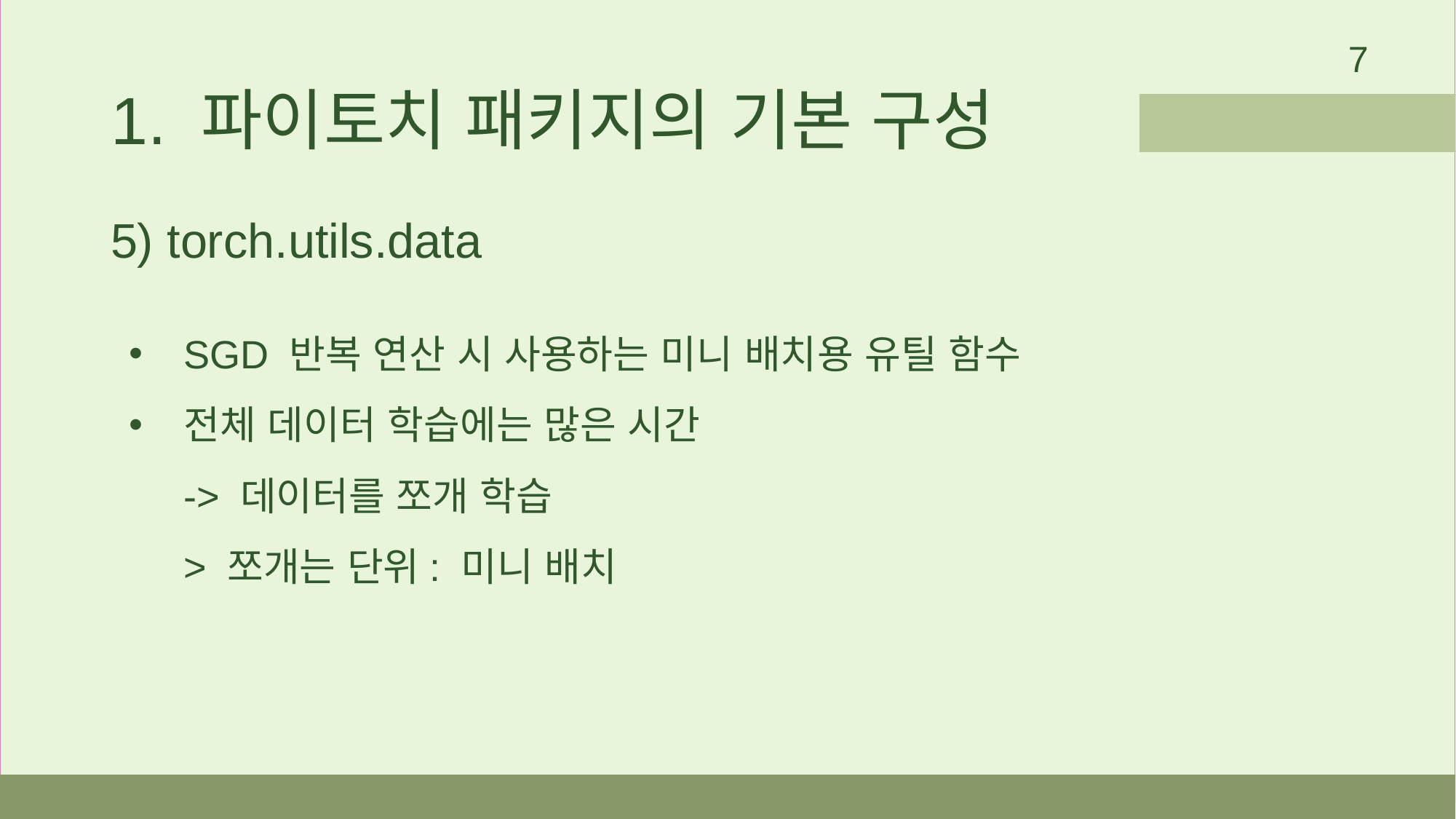

7
1. 파이토치 패키지의 기본 구성
5) torch.utils.data

SGD 반복 연산 시 사용하는 미니 배치용 유틸 함수
전체 데이터 학습에는 많은 시간
-> 데이터를 쪼개 학습
> 쪼개는 단위: 미니 배치